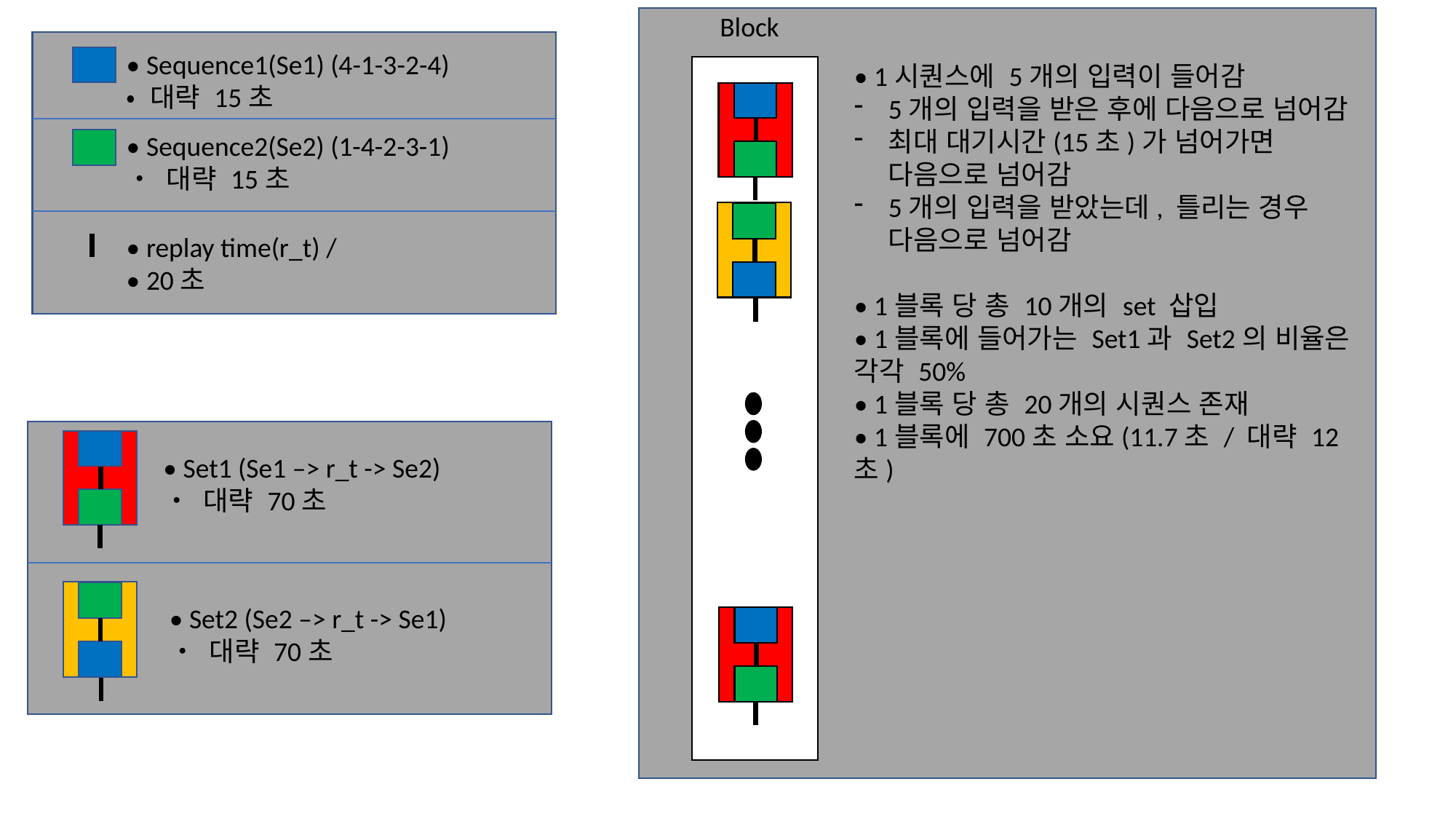

Block

• Sequence1(Se1) (4-1-3-2-4)
• 대략 15초

• 1시퀀스에 5개의 입력이 들어감
5개의 입력을 받은 후에 다음으로 넘어감
최대 대기시간(15초)가 넘어가면 다음으로 넘어감
5개의 입력을 받았는데, 틀리는 경우 다음으로 넘어감

• 1블록 당 총 10개의 set 삽입
• 1블록에 들어가는 Set1과 Set2의 비율은 각각 50%
• 1블록 당 총 20개의 시퀀스 존재
• 1블록에 700초 소요(11.7초 / 대략 12초)

• Sequence2(Se2) (1-4-2-3-1)
• 대략 15초

• replay time(r_t) /
• 20초

• Set1 (Se1 –> r_t -> Se2)
• 대략 70초

• Set2 (Se2 –> r_t -> Se1)
• 대략 70초